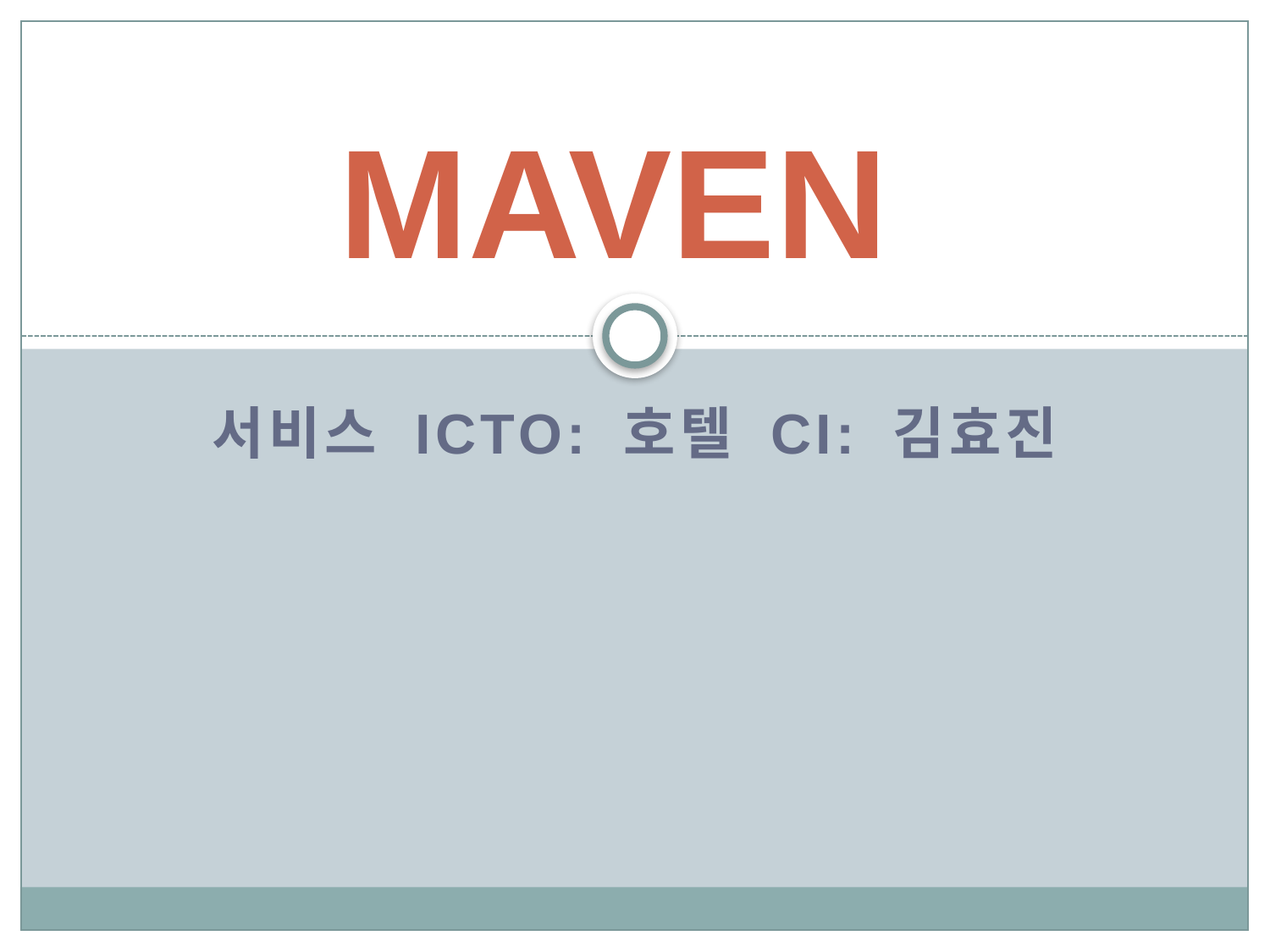

# MAVEN
서비스 ICTO: 호텔 cI: 김효진